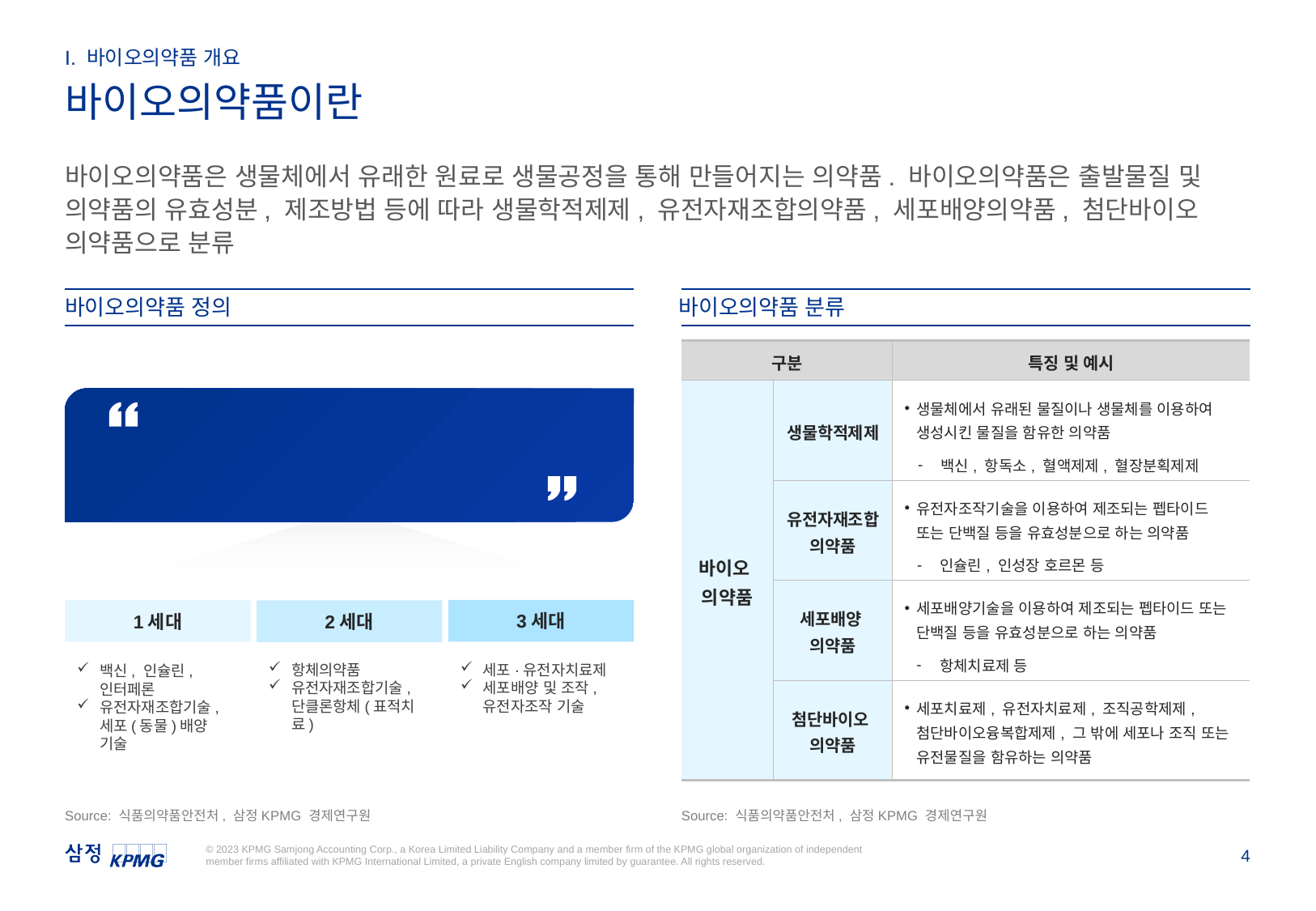

I. 바이오의약품 개요
바이오의약품이란
바이오의약품은 생물체에서 유래한 원료로 생물공정을 통해 만들어지는 의약품. 바이오의약품은 출발물질 및 의약품의 유효성분, 제조방법 등에 따라 생물학적제제, 유전자재조합의약품, 세포배양의약품, 첨단바이오 의약품으로 분류
바이오의약품 정의
바이오의약품 분류
| 구분 |  | 특징 및 예시 |
| --- | --- | --- |
| 바이오 의약품 | 생물학적제제 | 생물체에서 유래된 물질이나 생물체를 이용하여 생성시킨 물질을 함유한 의약품 백신, 항독소, 혈액제제, 혈장분획제제 |
|  | 유전자재조합 의약품 | 유전자조작기술을 이용하여 제조되는 펩타이드 또는 단백질 등을 유효성분으로 하는 의약품 인슐린, 인성장 호르몬 등 |
|  | 세포배양 의약품 | 세포배양기술을 이용하여 제조되는 펩타이드 또는 단백질 등을 유효성분으로 하는 의약품 항체치료제 등 |
|  | 첨단바이오 의약품 | 세포치료제, 유전자치료제, 조직공학제제, 첨단바이오융복합제제, 그 밖에 세포나 조직 또는 유전물질을 함유하는 의약품 |
바이오의약품이란,
사람이나 다른 생물체에서
유래된 것을 원료 또는 재료로 제조한 의약품

3세대
세포·유전자치료제
세포배양 및 조작, 유전자조작 기술
1세대
백신, 인슐린, 인터페론
유전자재조합기술, 세포(동물)배양 기술
2세대
항체의약품
유전자재조합기술, 단클론항체(표적치료)
Source: 식품의약품안전처, 삼정KPMG 경제연구원
Source: 식품의약품안전처, 삼정KPMG 경제연구원